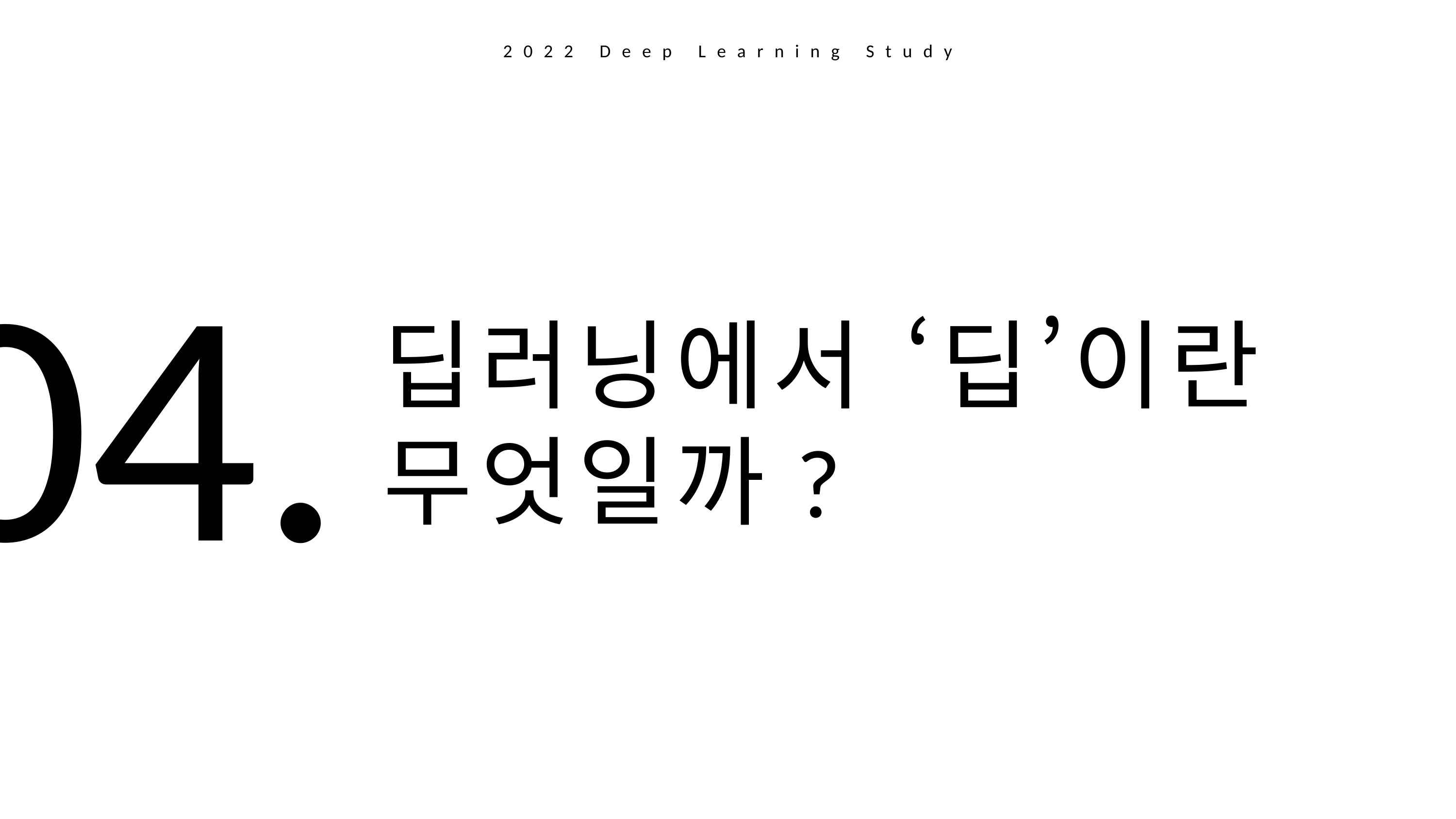

2022 Deep Learning Study
04.
딥러닝에서 ‘딥’이란
무엇일까?